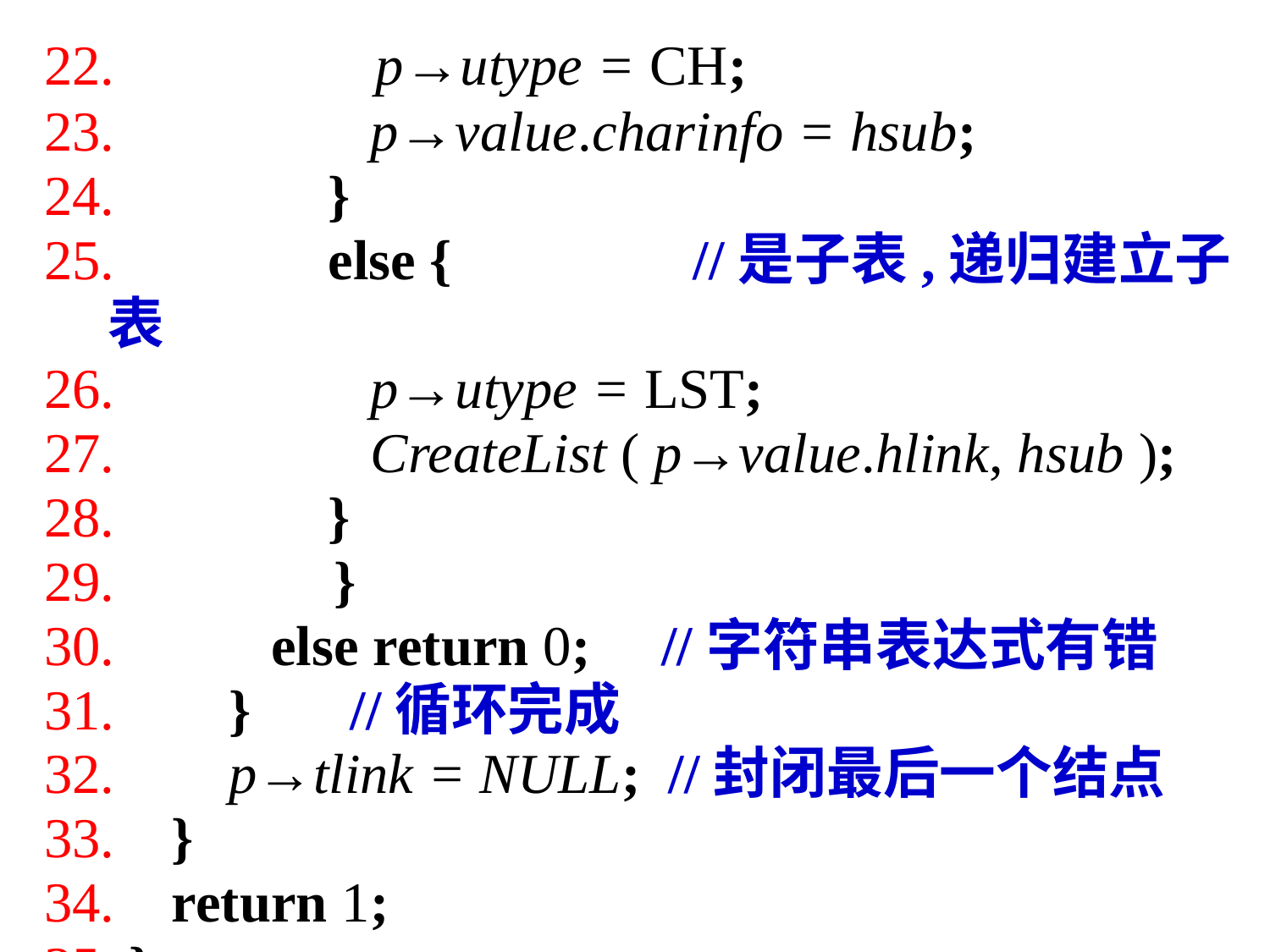

p→utype = CH;
                  p→value.charinfo = hsub;
               }
               else {                 //是子表,递归建立子表
                  p→utype = LST;
                  CreateList ( p→value.hlink, hsub );
               }
	       }
           else return 0;     //字符串表达式有错
        }       //循环完成
        p→tlink = NULL;  //封闭最后一个结点
    }
    return 1;
 }